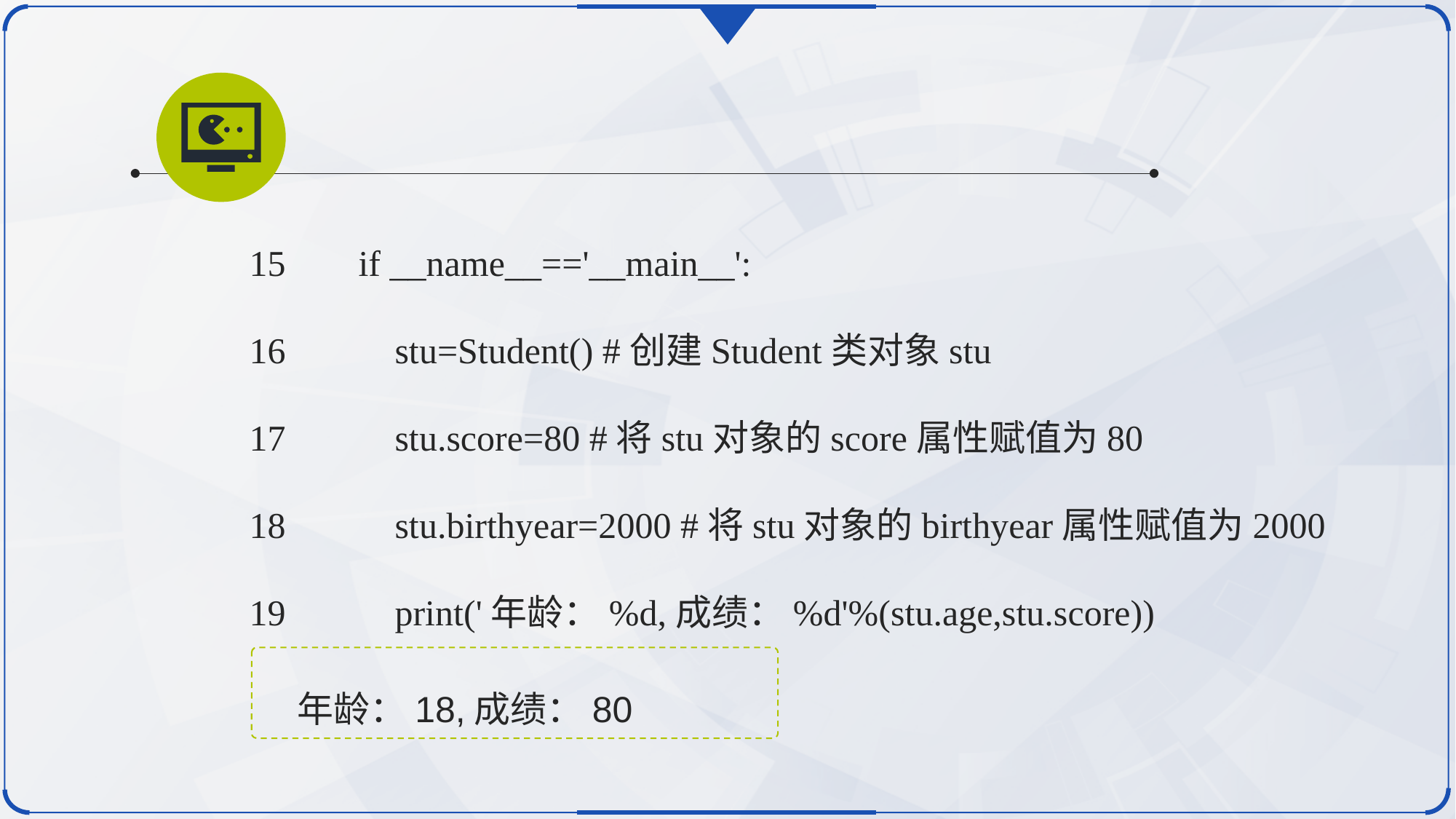

15	if __name__=='__main__':
16	    stu=Student() #创建Student类对象stu
17	    stu.score=80 #将stu对象的score属性赋值为80
18	    stu.birthyear=2000 #将stu对象的birthyear属性赋值为2000
19	    print('年龄：%d,成绩：%d'%(stu.age,stu.score))

年龄：18,成绩：80